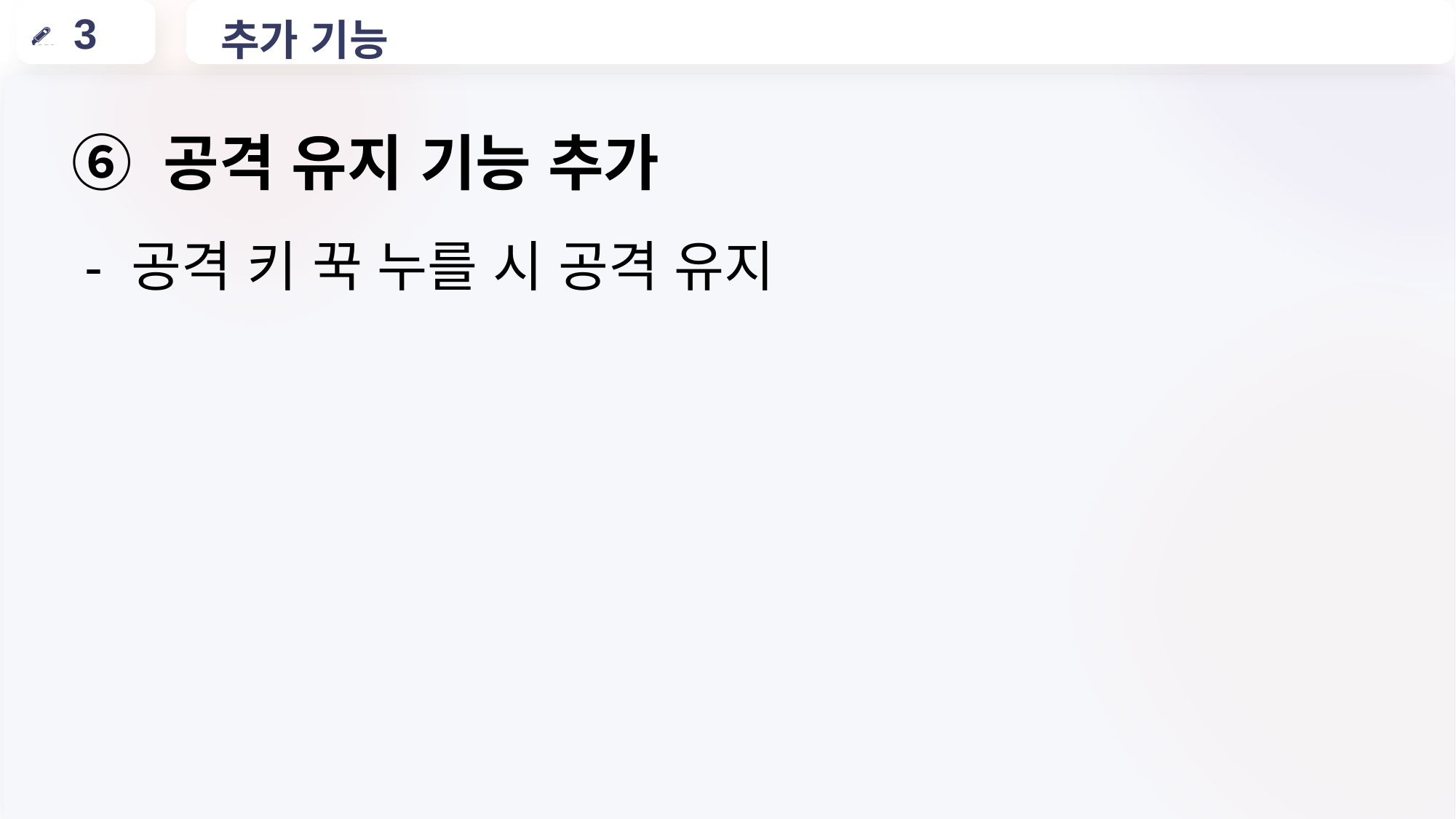

3

추가 기능

⑥ 공격 유지 기능 추가
- 공격 키 꾹 누를 시 공격 유지